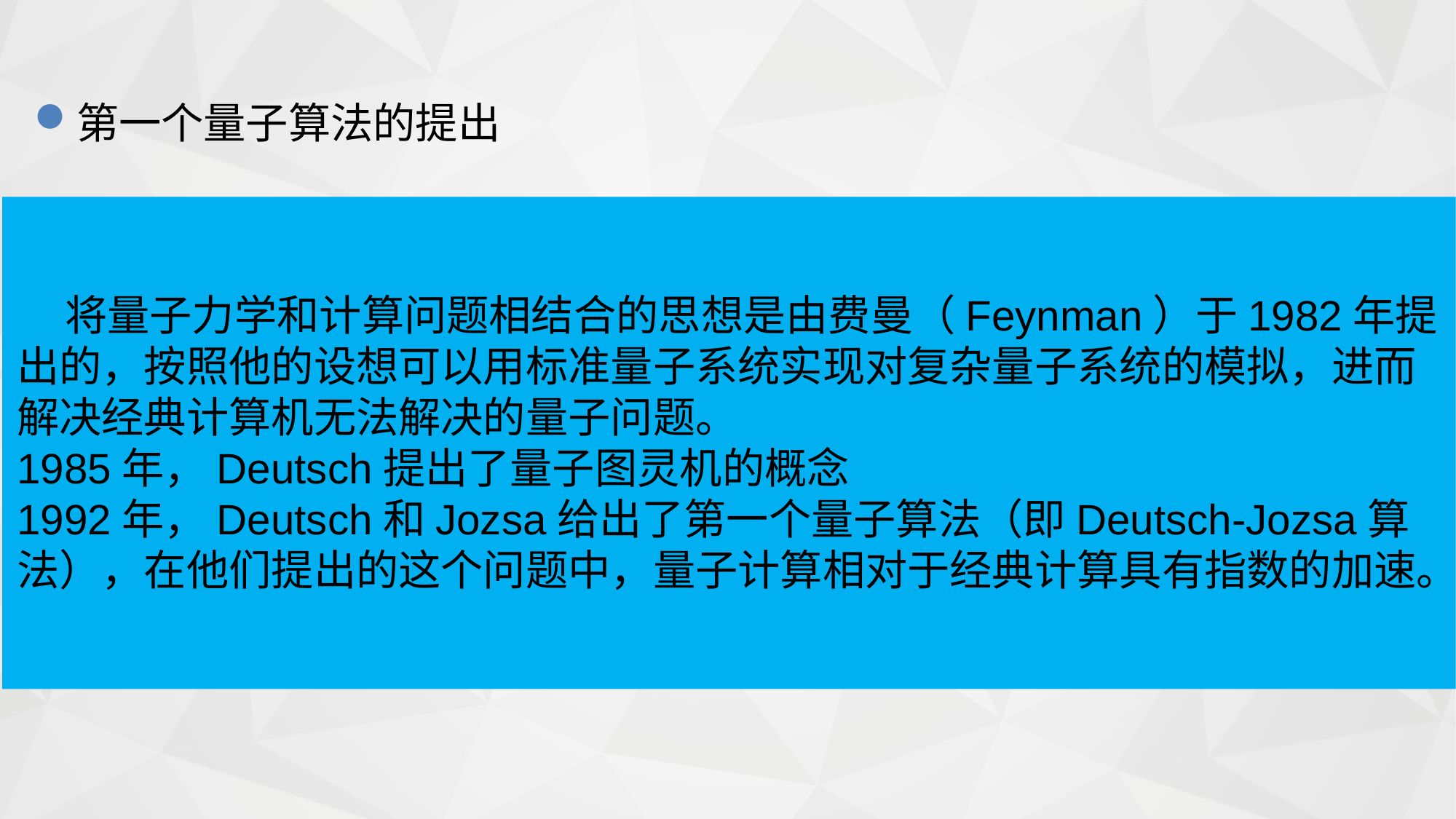

第一个量子算法的提出

    将量子力学和计算问题相结合的思想是由费曼（Feynman）于1982年提出的，按照他的设想可以用标准量子系统实现对复杂量子系统的模拟，进而解决经典计算机无法解决的量子问题。
1985年，Deutsch提出了量子图灵机的概念
1992年，Deutsch和Jozsa给出了第一个量子算法（即Deutsch-Jozsa算法），在他们提出的这个问题中，量子计算相对于经典计算具有指数的加速。